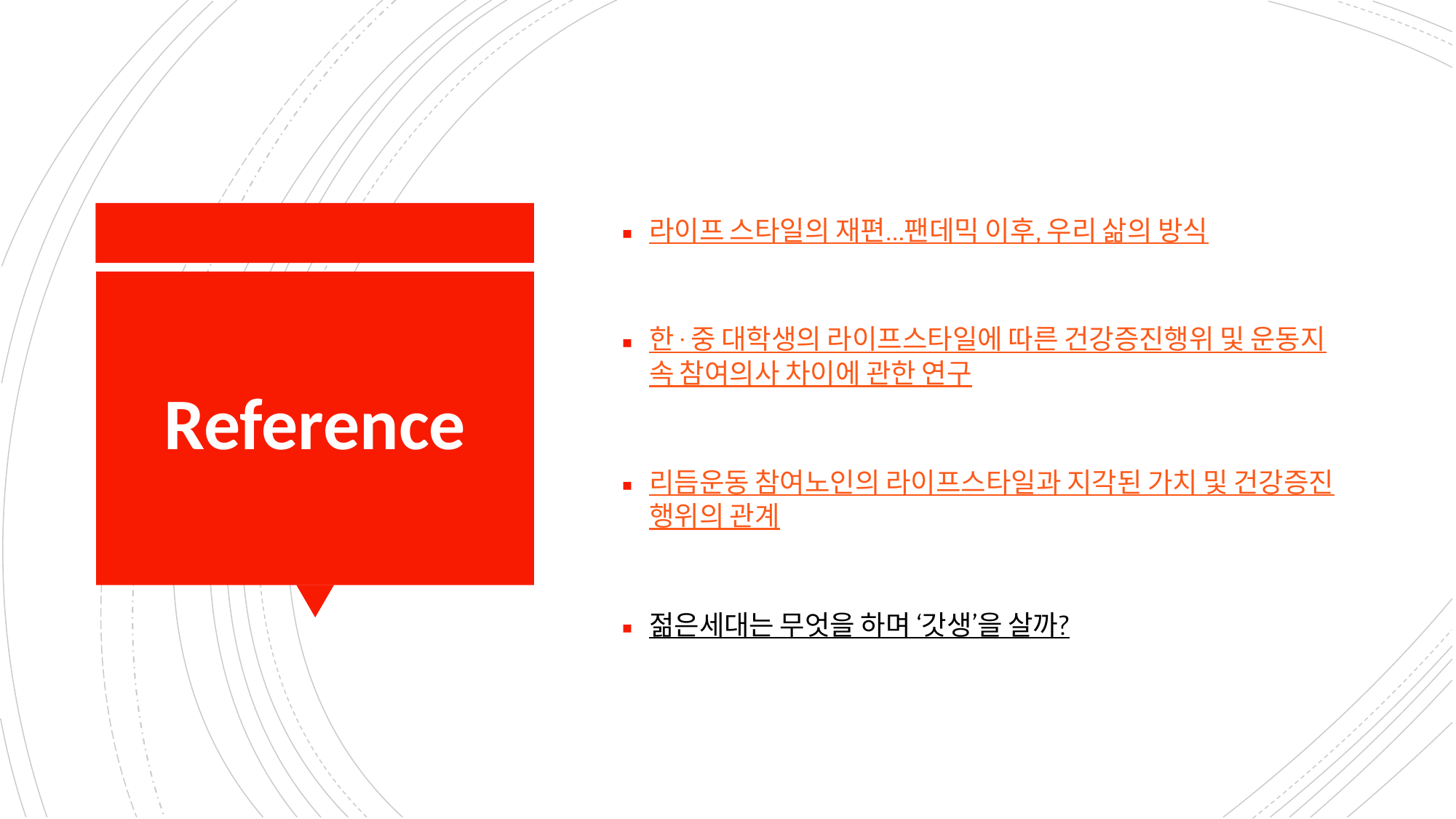

라이프 스타일의 재편…팬데믹 이후, 우리 삶의 방식

한 · 중 대학생의 라이프스타일에 따른 건강증진행위 및 운동지속 참여의사 차이에 관한 연구

리듬운동 참여노인의 라이프스타일과 지각된 가치 및 건강증진행위의 관계

젊은세대는 무엇을 하며 ‘갓생’을 살까?
# Reference